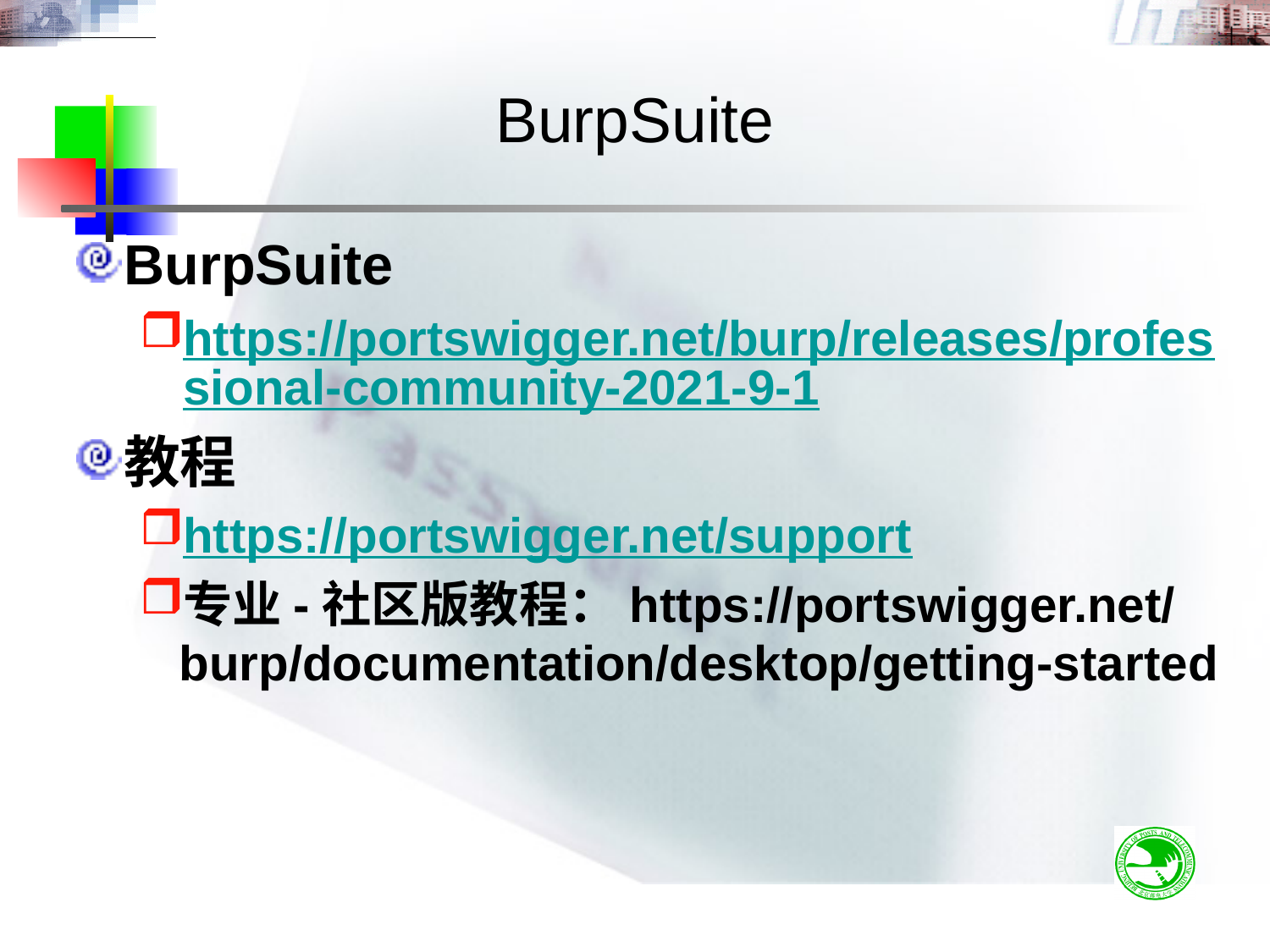

# BurpSuite
BurpSuite
https://portswigger.net/burp/releases/professional-community-2021-9-1
教程
https://portswigger.net/support
专业-社区版教程：https://portswigger.net/burp/documentation/desktop/getting-started